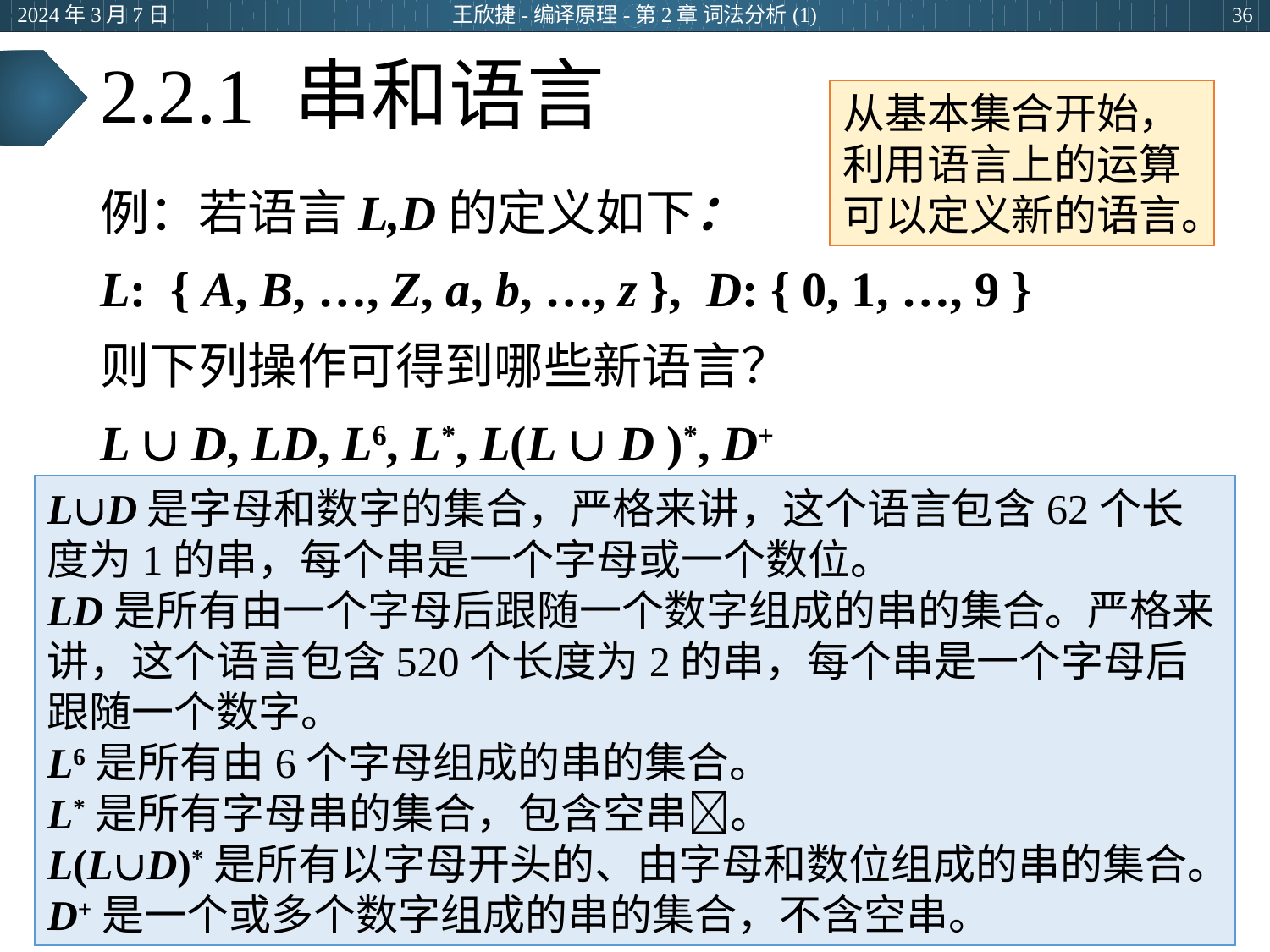

2024年3月7日
王欣捷-编译原理-第2章 词法分析(1)
36
# 2.2.1 串和语言
从基本集合开始，
利用语言上的运算可以定义新的语言。
例：若语言L,D的定义如下：
L:  { A, B, …, Z, a, b, …, z },  D: { 0, 1, …, 9 }
则下列操作可得到哪些新语言？
L ∪ D, LD, L6, L*, L(L ∪ D )*, D+
L∪D是字母和数字的集合，严格来讲，这个语言包含62个长度为1的串，每个串是一个字母或一个数位。
LD是所有由一个字母后跟随一个数字组成的串的集合。严格来讲，这个语言包含520个长度为2的串，每个串是一个字母后跟随一个数字。
L6是所有由6个字母组成的串的集合。
L*是所有字母串的集合，包含空串ε。
L(L∪D)*是所有以字母开头的、由字母和数位组成的串的集合。
D+是一个或多个数字组成的串的集合，不含空串。